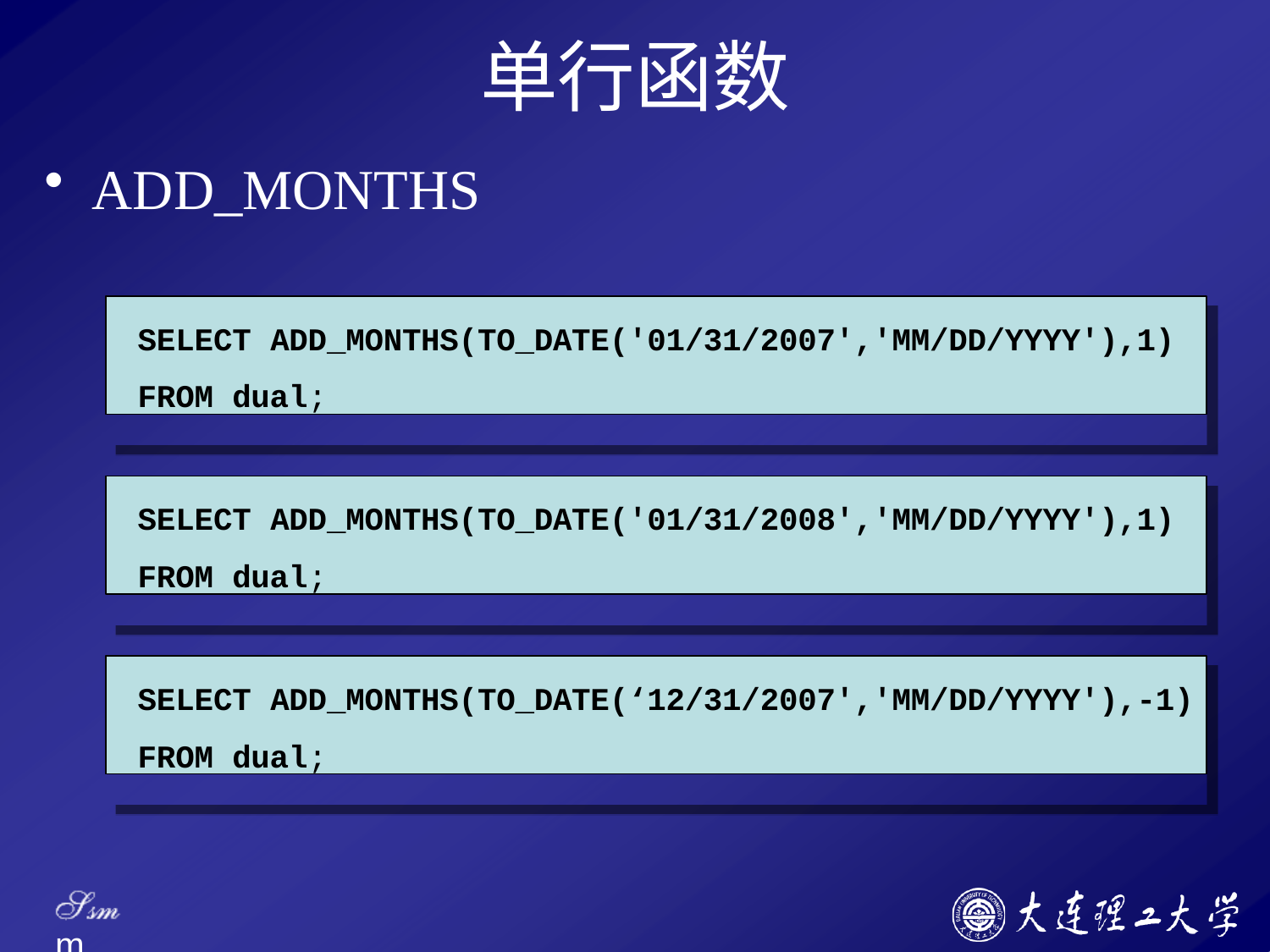

# 单行函数
ADD_MONTHS
SELECT ADD_MONTHS(TO_DATE('01/31/2007','MM/DD/YYYY'),1)
FROM dual;

SELECT ADD_MONTHS(TO_DATE('01/31/2008','MM/DD/YYYY'),1)
FROM dual;

SELECT ADD_MONTHS(TO_DATE(‘12/31/2007','MM/DD/YYYY'),-1)
FROM dual;

Ssm